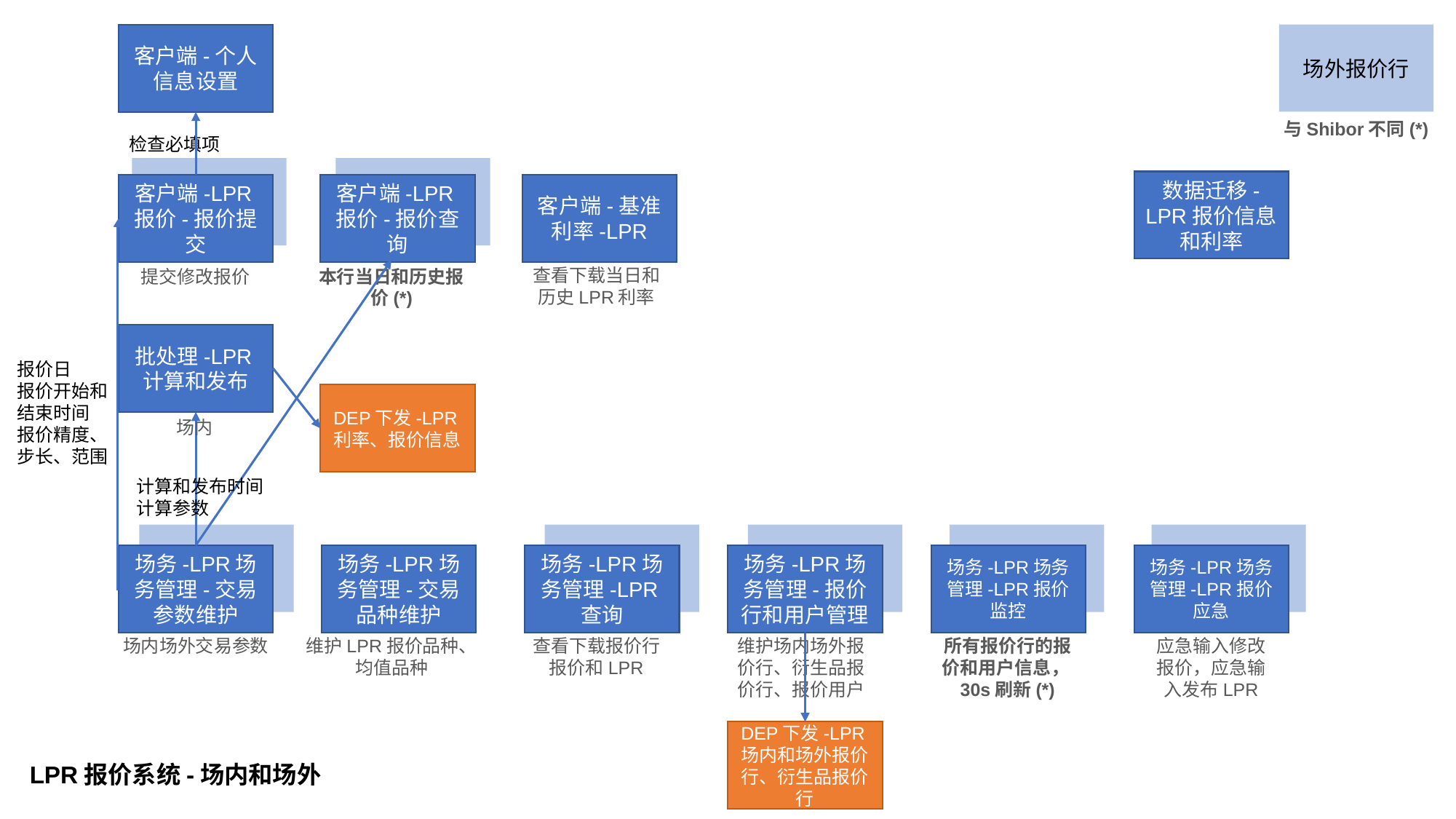

场外报价行
客户端-个人信息设置
与Shibor不同(*)
检查必填项

数据迁移-LPR报价信息和利率
客户端-LPR报价-报价提交
客户端-LPR报价-报价查询
客户端-基准利率-LPR
查看下载当日和历史LPR利率
本行当日和历史报价(*)
提交修改报价
批处理-LPR计算和发布
报价日
报价开始和结束时间
报价精度、步长、范围
DEP下发-LPR利率、报价信息
场内
计算和发布时间
计算参数

场务-LPR场务管理-交易参数维护
场务-LPR场务管理-交易品种维护
场务-LPR场务管理-LPR查询
场务-LPR场务管理-报价行和用户管理
场务-LPR场务管理-LPR报价监控
场务-LPR场务管理-LPR报价应急
场内场外交易参数
维护LPR报价品种、均值品种
查看下载报价行报价和LPR
维护场内场外报价行、衍生品报价行、报价用户
所有报价行的报价和用户信息，30s刷新(*)
应急输入修改报价，应急输入发布LPR
DEP下发-LPR场内和场外报价行、衍生品报价行
LPR报价系统-场内和场外